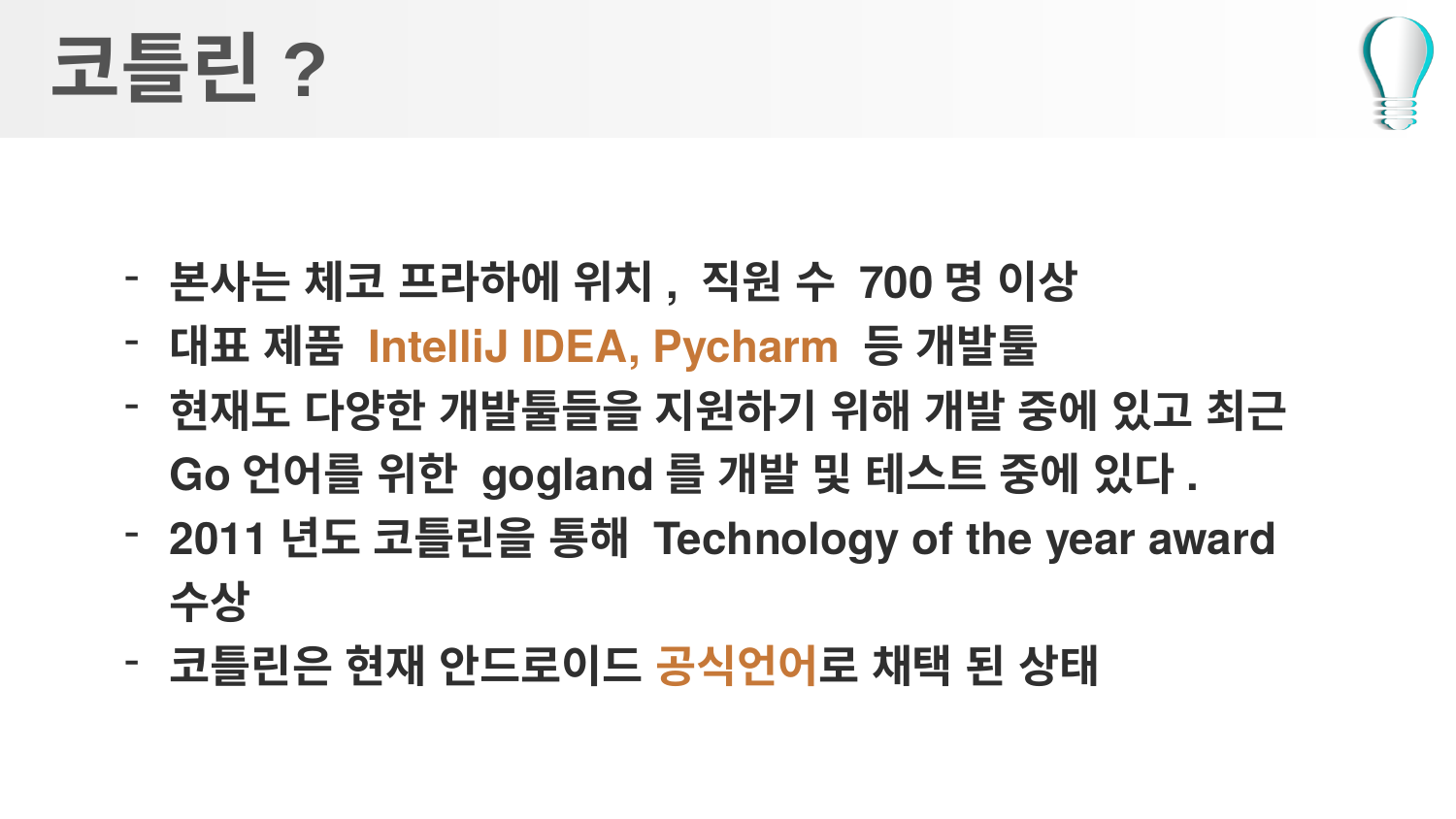

# 코틀린?
본사는 체코 프라하에 위치, 직원 수 700명 이상
대표 제품 IntelliJ IDEA, Pycharm 등 개발툴
현재도 다양한 개발툴들을 지원하기 위해 개발 중에 있고 최근 Go언어를 위한 gogland를 개발 및 테스트 중에 있다.
2011년도 코틀린을 통해 Technology of the year award 수상
코틀린은 현재 안드로이드 공식언어로 채택 된 상태